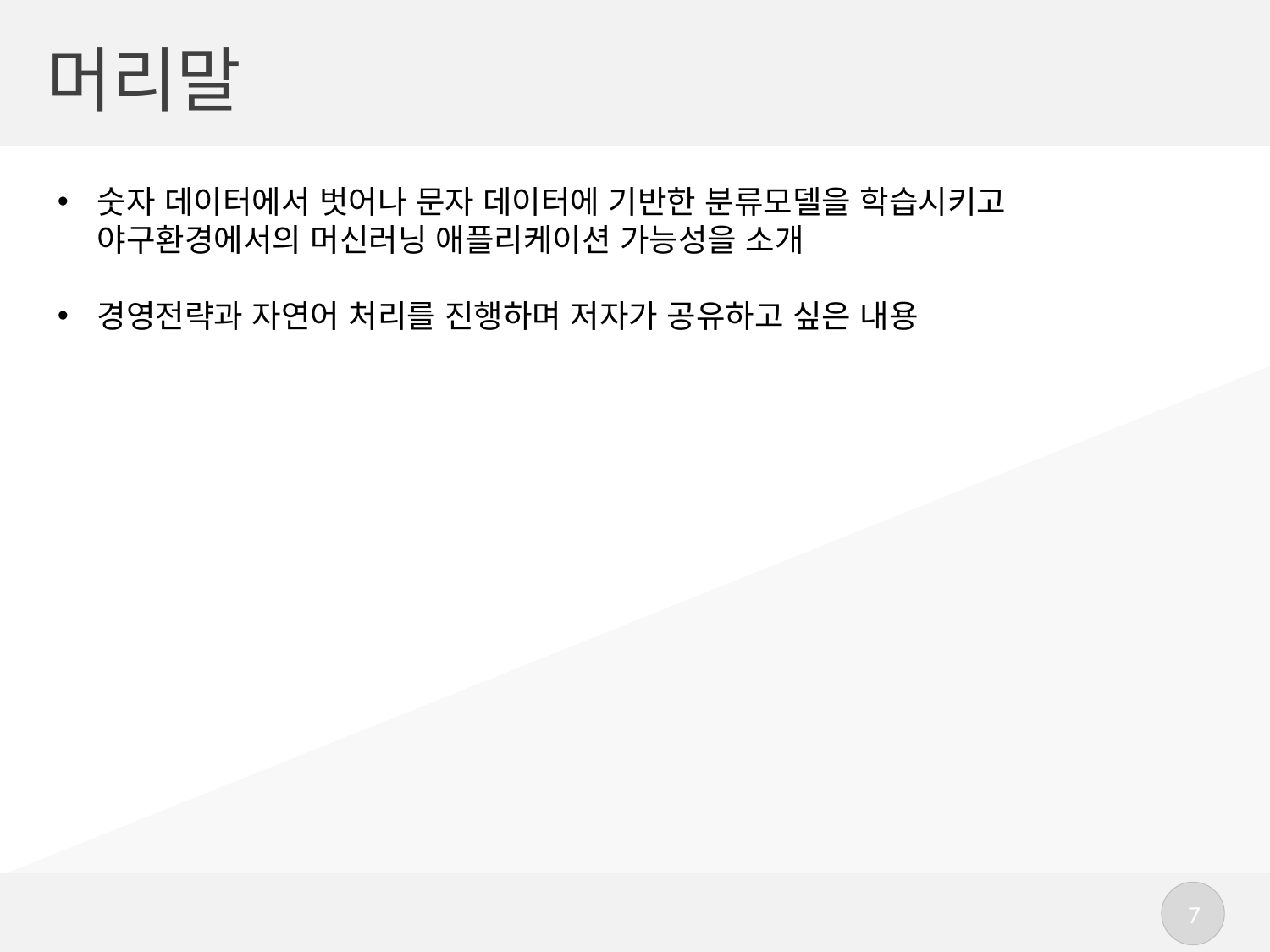

# 머리말
숫자 데이터에서 벗어나 문자 데이터에 기반한 분류모델을 학습시키고 야구환경에서의 머신러닝 애플리케이션 가능성을 소개

경영전략과 자연어 처리를 진행하며 저자가 공유하고 싶은 내용